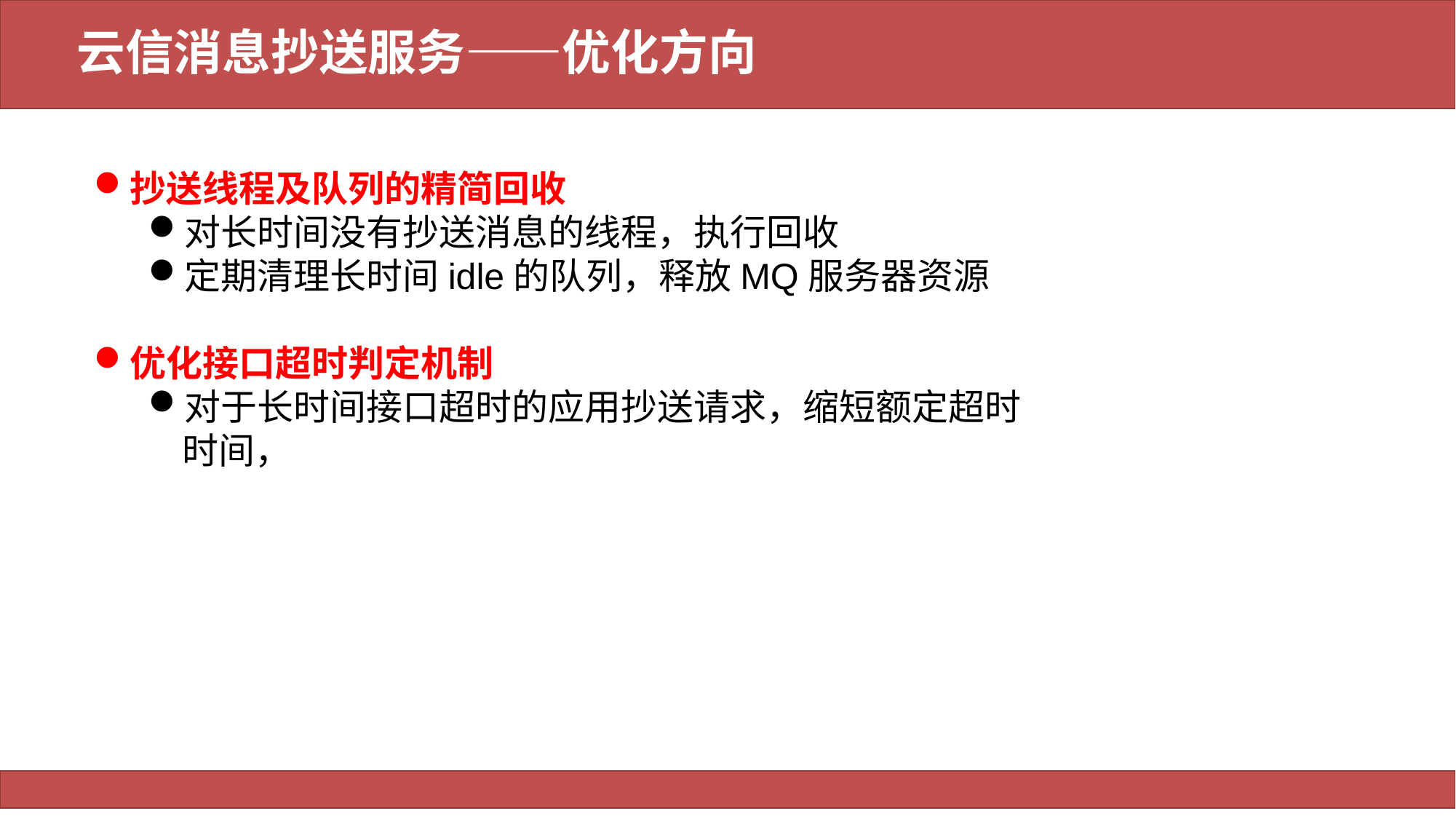

# 云信消息抄送服务——优化方向
抄送线程及队列的精简回收
对长时间没有抄送消息的线程，执行回收
定期清理长时间idle的队列，释放MQ服务器资源

优化接口超时判定机制
对于长时间接口超时的应用抄送请求，缩短额定超时时间，